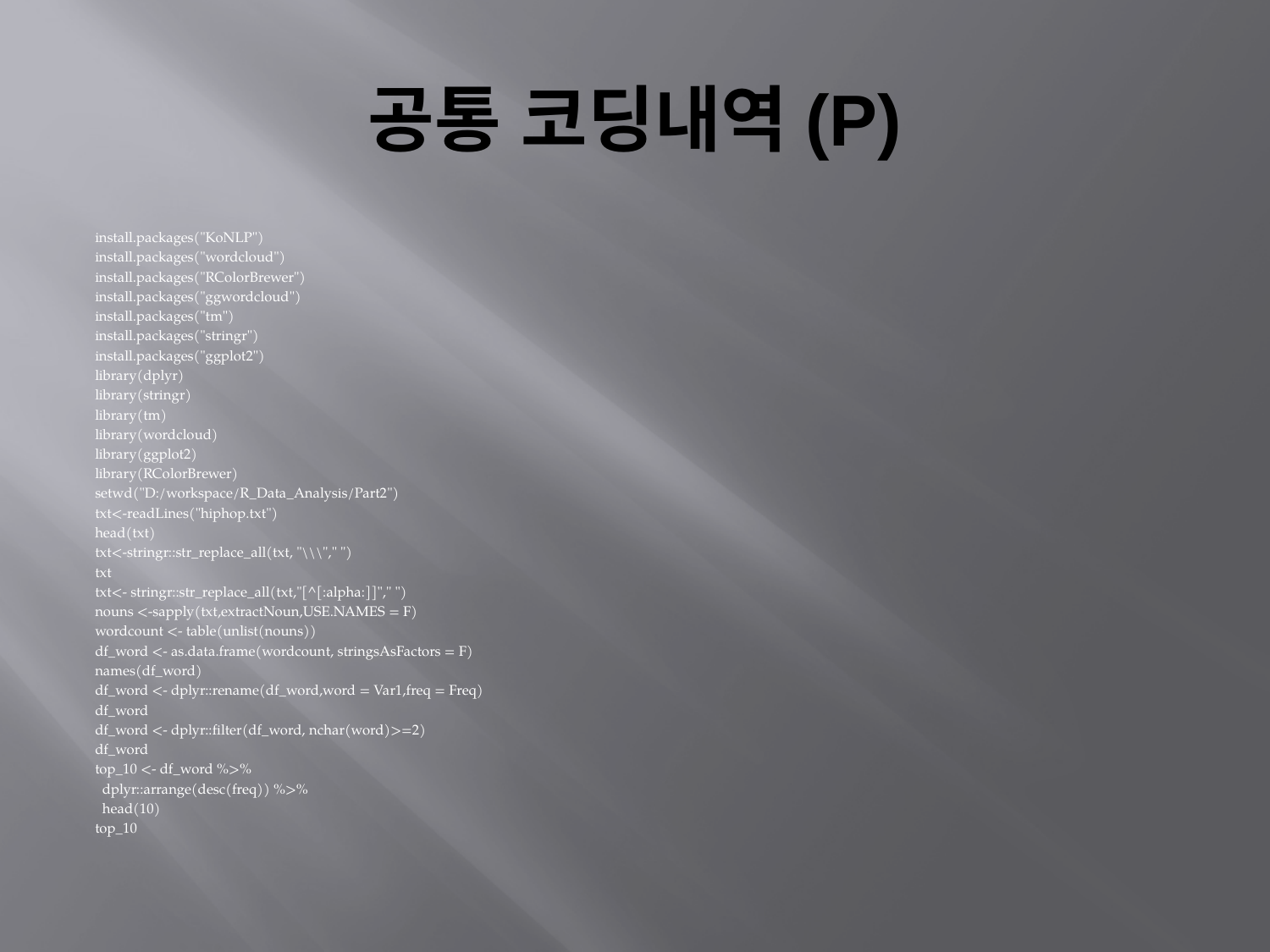

# 공통 코딩내역(P)
install.packages("KoNLP")
install.packages("wordcloud")
install.packages("RColorBrewer")
install.packages("ggwordcloud")
install.packages("tm")
install.packages("stringr")
install.packages("ggplot2")
library(dplyr)
library(stringr)
library(tm)
library(wordcloud)
library(ggplot2)
library(RColorBrewer)
setwd("D:/workspace/R_Data_Analysis/Part2")
txt<-readLines("hiphop.txt")
head(txt)
txt<-stringr::str_replace_all(txt, "\\\"," ")
txt
txt<- stringr::str_replace_all(txt,"[^[:alpha:]]"," ")
nouns <-sapply(txt,extractNoun,USE.NAMES = F)
wordcount <- table(unlist(nouns))
df_word <- as.data.frame(wordcount, stringsAsFactors = F)
names(df_word)
df_word <- dplyr::rename(df_word,word = Var1,freq = Freq)
df_word
df_word <- dplyr::filter(df_word, nchar(word)>=2)
df_word
top_10 <- df_word %>%
  dplyr::arrange(desc(freq)) %>%
  head(10)
top_10